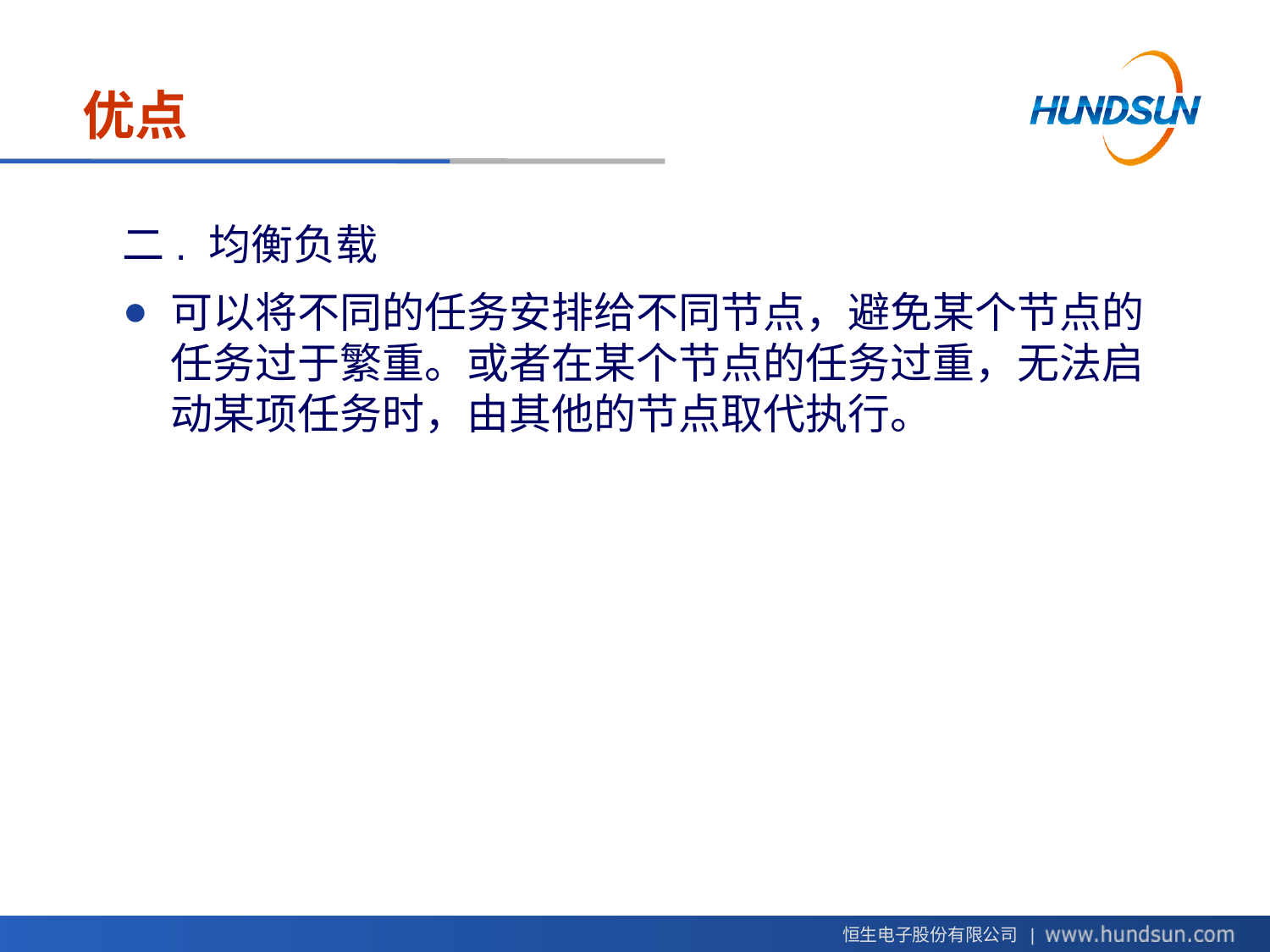

# 优点
二. 均衡负载
可以将不同的任务安排给不同节点，避免某个节点的任务过于繁重。或者在某个节点的任务过重，无法启动某项任务时，由其他的节点取代执行。